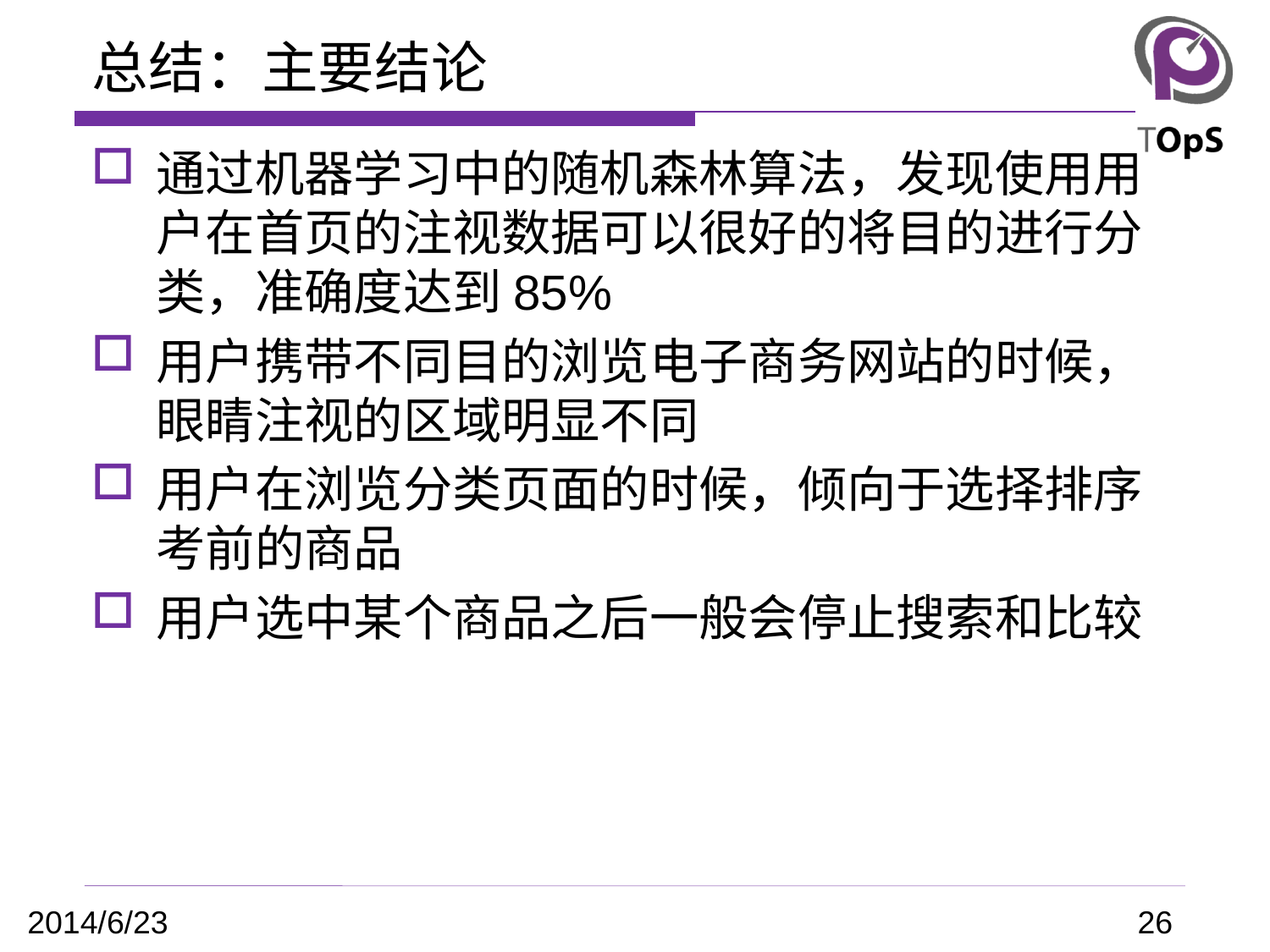

# 总结：主要结论
通过机器学习中的随机森林算法，发现使用用户在首页的注视数据可以很好的将目的进行分类，准确度达到85%
用户携带不同目的浏览电子商务网站的时候，眼睛注视的区域明显不同
用户在浏览分类页面的时候，倾向于选择排序考前的商品
用户选中某个商品之后一般会停止搜索和比较
26
2014/6/23